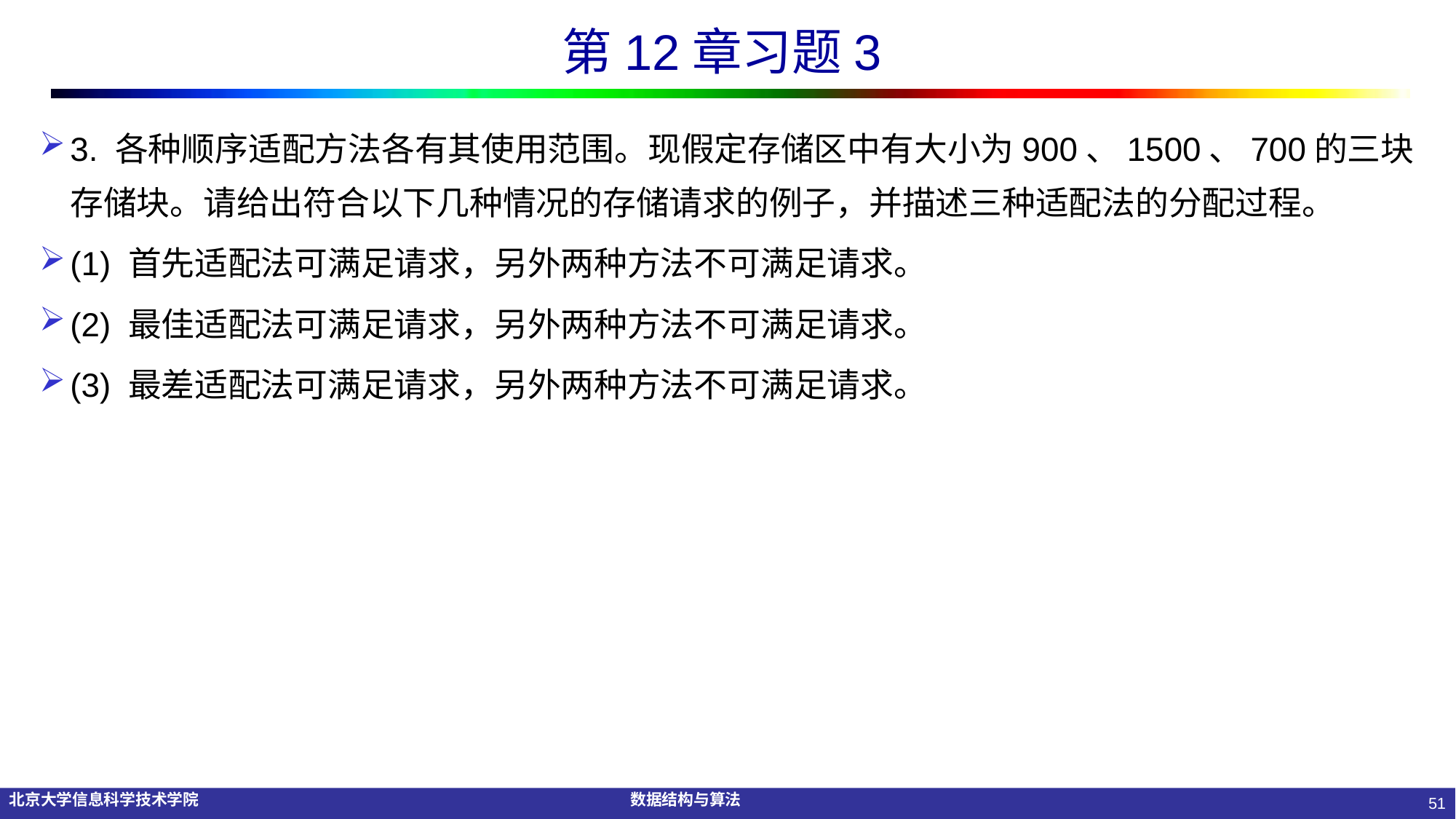

# 第12章习题3
3. 各种顺序适配方法各有其使用范围。现假定存储区中有大小为900、1500、700的三块存储块。请给出符合以下几种情况的存储请求的例子，并描述三种适配法的分配过程。
(1) 首先适配法可满足请求，另外两种方法不可满足请求。
(2) 最佳适配法可满足请求，另外两种方法不可满足请求。
(3) 最差适配法可满足请求，另外两种方法不可满足请求。
51